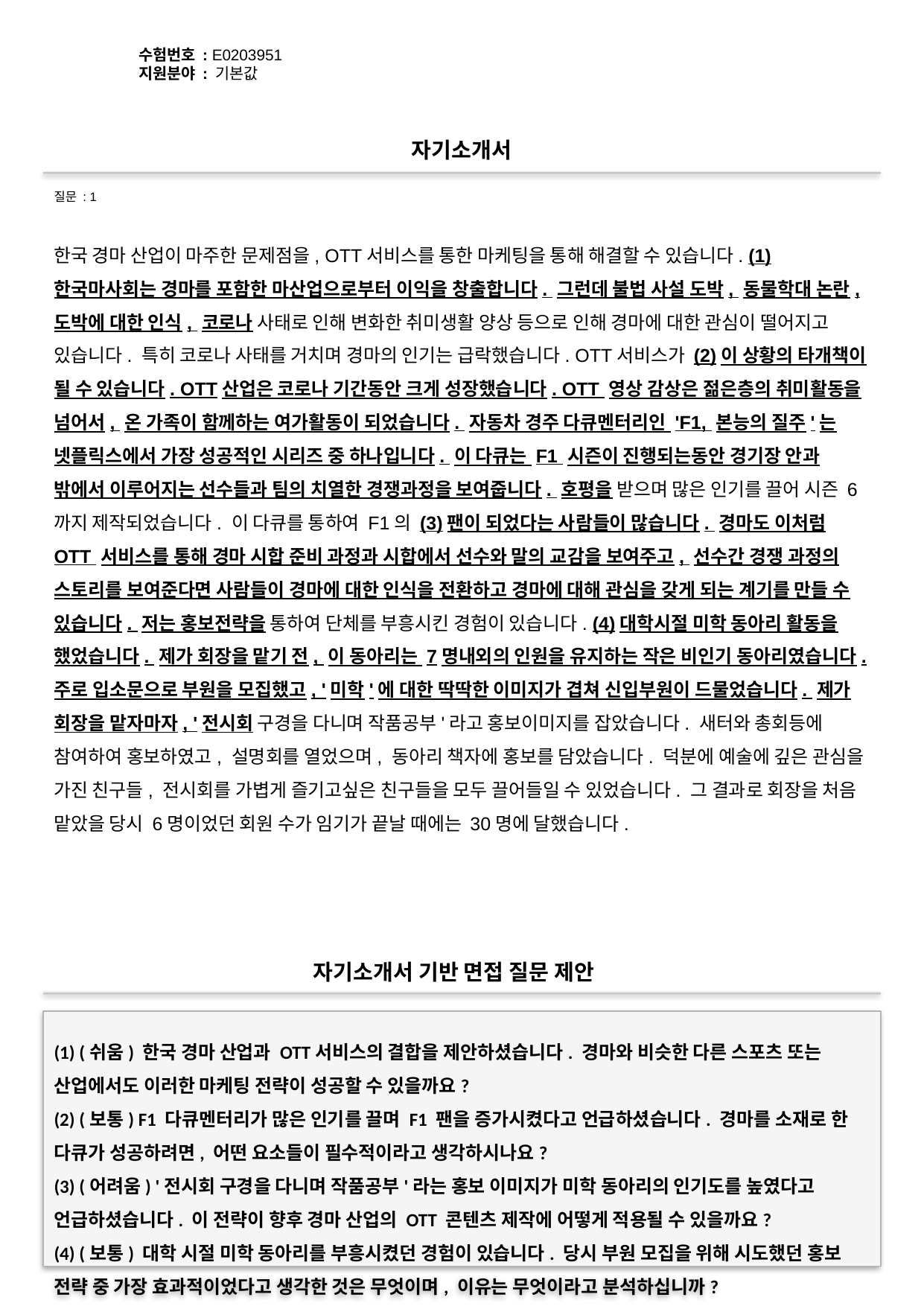

수험번호 : E0203951
지원분야 : 기본값
#

자기소개서

질문 : 1

한국 경마 산업이 마주한 문제점을, OTT서비스를 통한 마케팅을 통해 해결할 수 있습니다. (1)한국마사회는 경마를 포함한 마산업으로부터 이익을 창출합니다. 그런데 불법 사설 도박, 동물학대 논란, 도박에 대한 인식, 코로나 사태로 인해 변화한 취미생활 양상 등으로 인해 경마에 대한 관심이 떨어지고 있습니다. 특히 코로나 사태를 거치며 경마의 인기는 급락했습니다. OTT서비스가 (2)이 상황의 타개책이 될 수 있습니다. OTT산업은 코로나 기간동안 크게 성장했습니다. OTT 영상 감상은 젊은층의 취미활동을 넘어서, 온 가족이 함께하는 여가활동이 되었습니다. 자동차 경주 다큐멘터리인 'F1, 본능의 질주'는 넷플릭스에서 가장 성공적인 시리즈 중 하나입니다. 이 다큐는 F1 시즌이 진행되는동안 경기장 안과 밖에서 이루어지는 선수들과 팀의 치열한 경쟁과정을 보여줍니다. 호평을 받으며 많은 인기를 끌어 시즌 6까지 제작되었습니다. 이 다큐를 통하여 F1의 (3)팬이 되었다는 사람들이 많습니다. 경마도 이처럼 OTT 서비스를 통해 경마 시합 준비 과정과 시합에서 선수와 말의 교감을 보여주고, 선수간 경쟁 과정의 스토리를 보여준다면 사람들이 경마에 대한 인식을 전환하고 경마에 대해 관심을 갖게 되는 계기를 만들 수 있습니다. 저는 홍보전략을 통하여 단체를 부흥시킨 경험이 있습니다. (4)대학시절 미학 동아리 활동을 했었습니다. 제가 회장을 맡기 전, 이 동아리는 7명내외의 인원을 유지하는 작은 비인기 동아리였습니다. 주로 입소문으로 부원을 모집했고, '미학'에 대한 딱딱한 이미지가 겹쳐 신입부원이 드물었습니다. 제가 회장을 맡자마자, '전시회 구경을 다니며 작품공부'라고 홍보이미지를 잡았습니다. 새터와 총회등에 참여하여 홍보하였고, 설명회를 열었으며, 동아리 책자에 홍보를 담았습니다. 덕분에 예술에 깊은 관심을 가진 친구들, 전시회를 가볍게 즐기고싶은 친구들을 모두 끌어들일 수 있었습니다. 그 결과로 회장을 처음 맡았을 당시 6명이었던 회원 수가 임기가 끝날 때에는 30명에 달했습니다.

자기소개서 기반 면접 질문 제안

(1) (쉬움) 한국 경마 산업과 OTT서비스의 결합을 제안하셨습니다. 경마와 비슷한 다른 스포츠 또는 산업에서도 이러한 마케팅 전략이 성공할 수 있을까요?
(2) (보통) F1 다큐멘터리가 많은 인기를 끌며 F1 팬을 증가시켰다고 언급하셨습니다. 경마를 소재로 한 다큐가 성공하려면, 어떤 요소들이 필수적이라고 생각하시나요?
(3) (어려움) '전시회 구경을 다니며 작품공부'라는 홍보 이미지가 미학 동아리의 인기도를 높였다고 언급하셨습니다. 이 전략이 향후 경마 산업의 OTT 콘텐츠 제작에 어떻게 적용될 수 있을까요?
(4) (보통) 대학 시절 미학 동아리를 부흥시켰던 경험이 있습니다. 당시 부원 모집을 위해 시도했던 홍보 전략 중 가장 효과적이었다고 생각한 것은 무엇이며, 이유는 무엇이라고 분석하십니까?